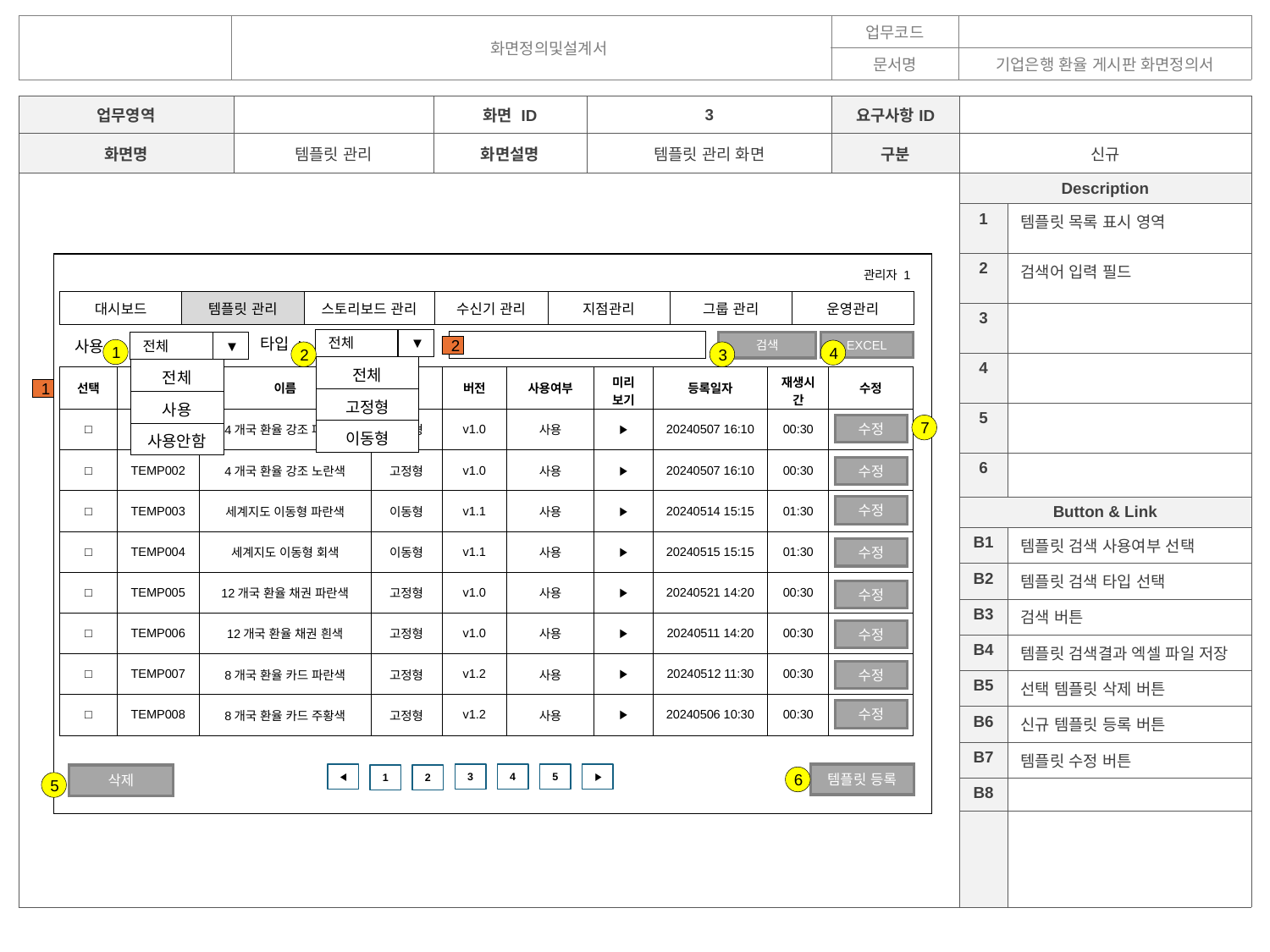

|  | 화면정의및설계서 | 업무코드 |  |
| --- | --- | --- | --- |
|  |  | 문서명 | 기업은행 환율 게시판 화면정의서 |
| 업무영역 |  | 화면 ID | 3 | 요구사항ID |  |  |
| --- | --- | --- | --- | --- | --- | --- |
| 화면명 | 템플릿 관리 | 화면설명 | 템플릿 관리 화면 | 구분 | 신규 |  |
|  |  |  |  |  | Description |  |
|  |  |  |  |  | 1 | 템플릿 목록 표시 영역 |
|  |  |  |  |  | 2 | 검색어 입력 필드 |
|  |  |  |  |  | 3 |  |
|  |  |  |  |  | 4 |  |
|  |  |  |  |  | 5 |  |
|  |  |  |  |  | 6 |  |
|  |  |  |  |  | Button & Link |  |
|  |  |  |  |  | B1 | 템플릿 검색 사용여부 선택 |
|  |  |  |  |  | B2 | 템플릿 검색 타입 선택 |
|  |  |  |  |  | B3 | 검색 버튼 |
|  |  |  |  |  | B4 | 템플릿 검색결과 엑셀 파일 저장 |
|  |  |  |  |  | B5 | 선택 템플릿 삭제 버튼 |
|  |  |  |  |  | B6 | 신규 템플릿 등록 버튼 |
|  |  |  |  |  | B7 | 템플릿 수정 버튼 |
|  |  |  |  |  | B8 |  |
|  |  |  |  |  |  |  |

관리자 1
| 대시보드 | 템플릿 관리 | 스토리보드 관리 | 수신기 관리 | 지점관리 | 그룹 관리 | 운영관리 |
| --- | --- | --- | --- | --- | --- | --- |
타입 :
전체
▼
사용 :

전체
▼
EXCEL
검색
2
1
4
2
3
| 전체 |
| --- |
| 고정형 |
| 이동형 |
| 전체 |
| --- |
| 사용 |
| 사용안함 |
| 선택 | ID | 이름 | 타입 | 버전 | 사용여부 | 미리보기 | 등록일자 | 재생시간 | 수정 |
| --- | --- | --- | --- | --- | --- | --- | --- | --- | --- |
| □ | TEMP001 | 4개국 환율 강조 파란색 | 고정형 | v1.0 | 사용 | ▶ | 20240507 16:10 | 00:30 |  |
| □ | TEMP002 | 4개국 환율 강조 노란색 | 고정형 | v1.0 | 사용 | ▶ | 20240507 16:10 | 00:30 |  |
| □ | TEMP003 | 세계지도 이동형 파란색 | 이동형 | v1.1 | 사용 | ▶ | 20240514 15:15 | 01:30 |  |
| □ | TEMP004 | 세계지도 이동형 회색 | 이동형 | v1.1 | 사용 | ▶ | 20240515 15:15 | 01:30 |  |
| □ | TEMP005 | 12개국 환율 채권 파란색 | 고정형 | v1.0 | 사용 | ▶ | 20240521 14:20 | 00:30 |  |
| □ | TEMP006 | 12개국 환율 채권 흰색 | 고정형 | v1.0 | 사용 | ▶ | 20240511 14:20 | 00:30 |  |
| □ | TEMP007 | 8개국 환율 카드 파란색 | 고정형 | v1.2 | 사용 | ▶ | 20240512 11:30 | 00:30 |  |
| □ | TEMP008 | 8개국 환율 카드 주황색 | 고정형 | v1.2 | 사용 | ▶ | 20240506 10:30 | 00:30 |  |
1
수정
7
수정
수정
수정
수정
수정
수정
수정
템플릿 등록
◀
3
4
5
▶
1
2
삭제
6
5